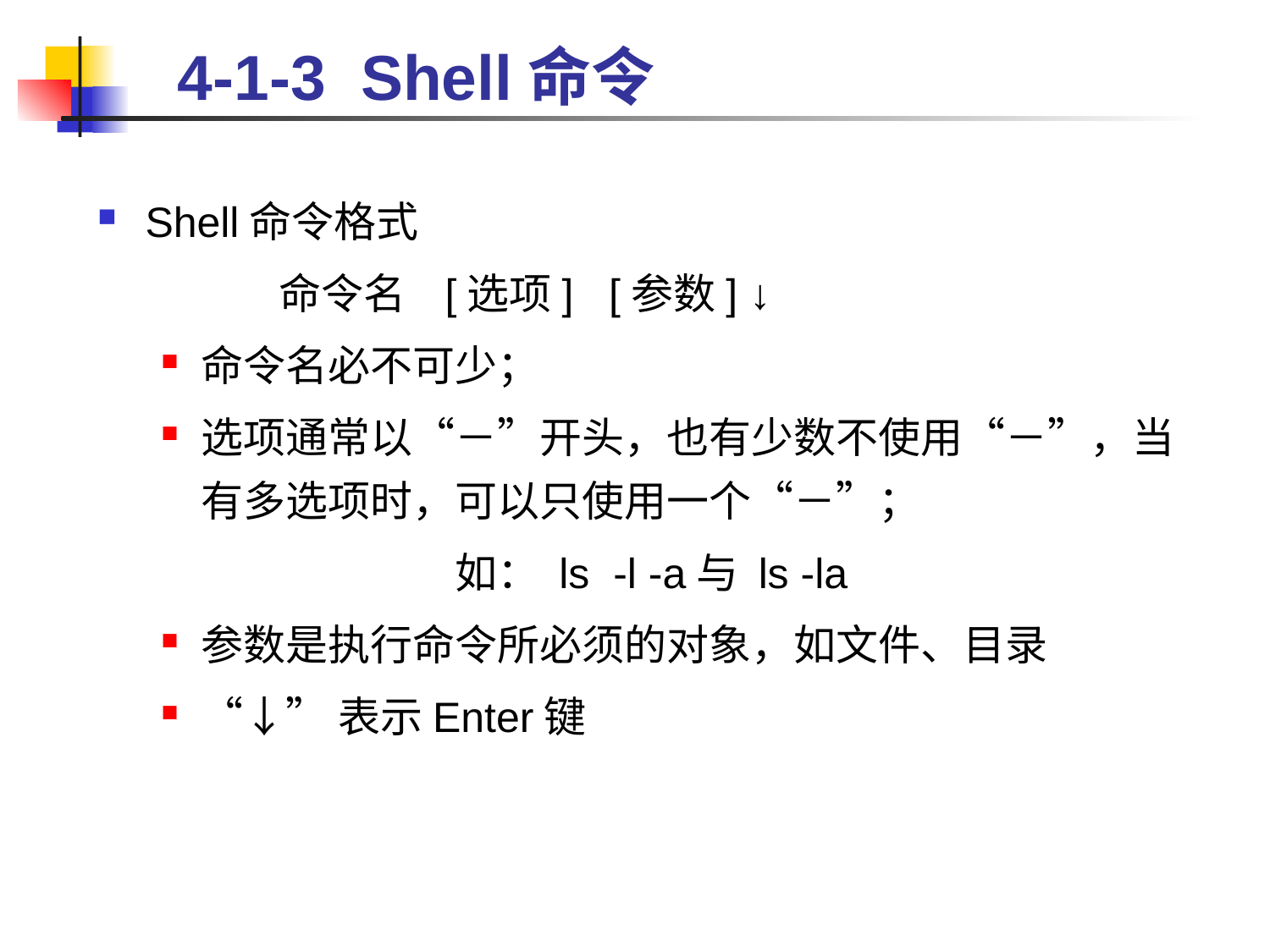

# 4-1-3  Shell命令
Shell命令格式
                  命令名   [选项]   [参数] ↓
命令名必不可少；
选项通常以“－”开头，也有少数不使用“－”，当有多选项时，可以只使用一个“－”；
 			如： ls  -l -a与 ls -la
参数是执行命令所必须的对象，如文件、目录
“↓”表示Enter键